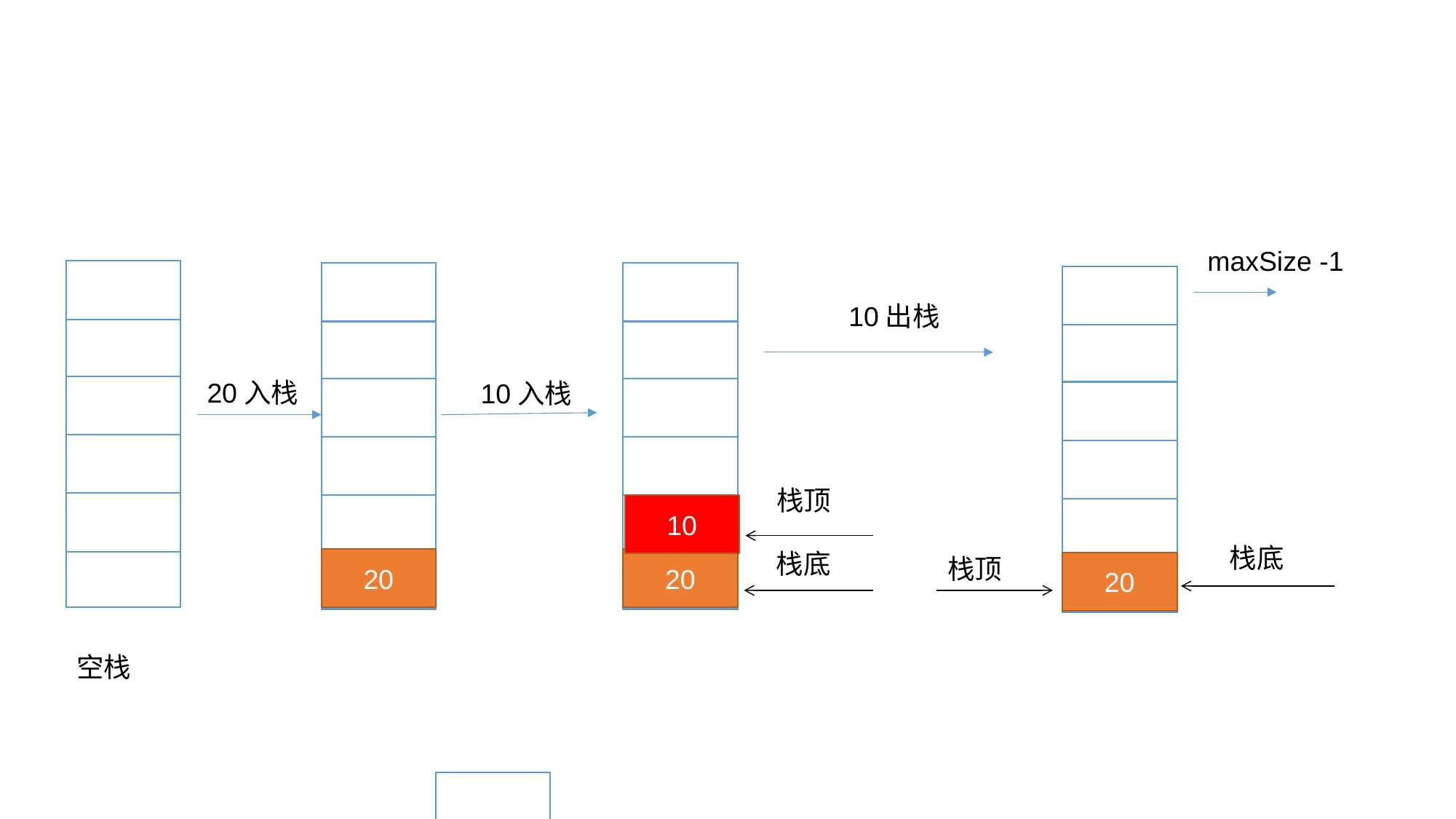

maxSize -1

20

10
20

20

10出栈
20入栈
10入栈
栈顶
栈底
栈底
栈顶
空栈

10

20